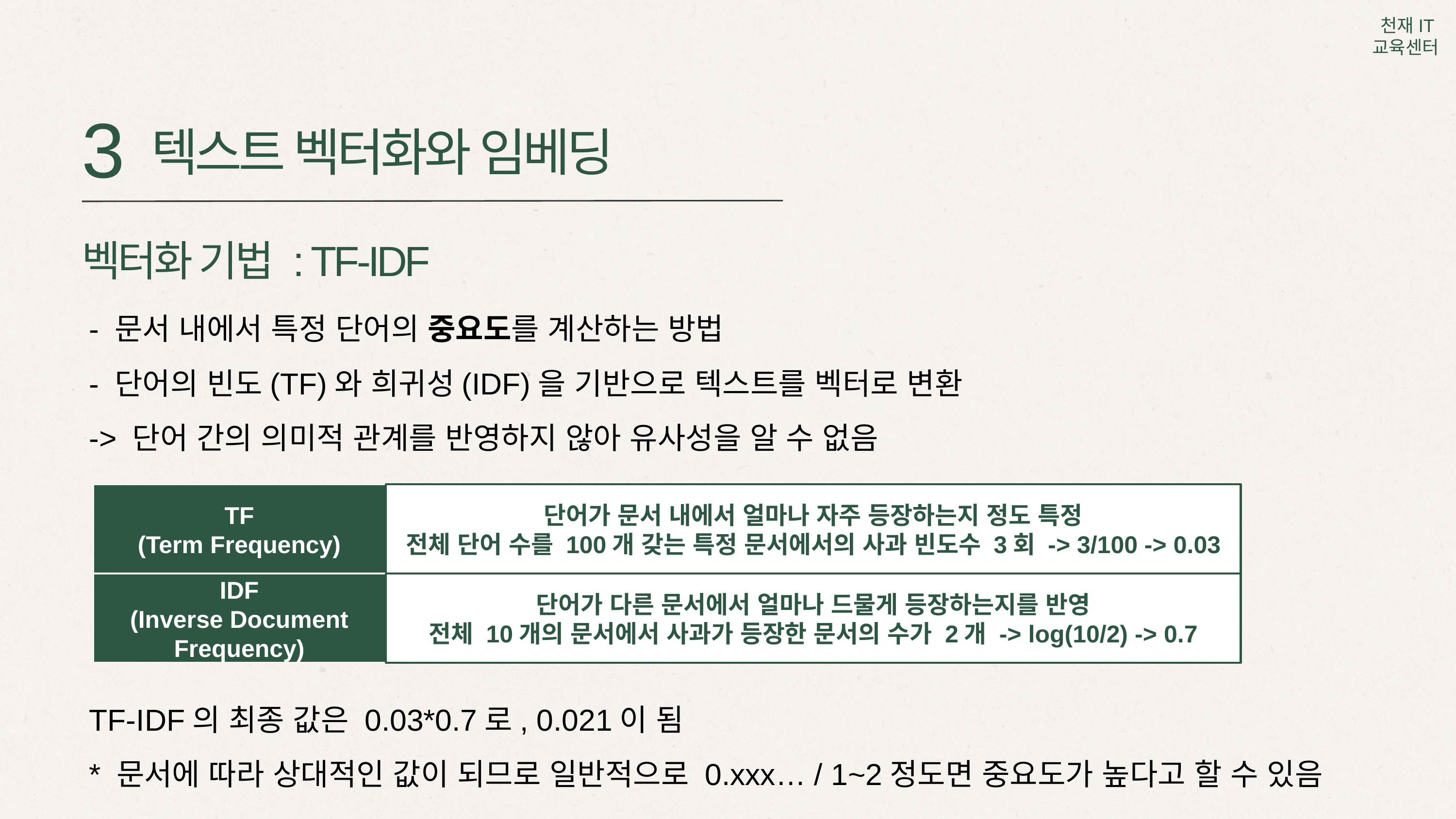

3
텍스트 벡터화와 임베딩

벡터화 기법 : TF-IDF
- 문서 내에서 특정 단어의 중요도를 계산하는 방법
- 단어의 빈도(TF)와 희귀성(IDF)을 기반으로 텍스트를 벡터로 변환
-> 단어 간의 의미적 관계를 반영하지 않아 유사성을 알 수 없음
TF
(Term Frequency)
단어가 문서 내에서 얼마나 자주 등장하는지 정도 특정
전체 단어 수를 100개 갖는 특정 문서에서의 사과 빈도수 3회 -> 3/100 -> 0.03
IDF
(Inverse Document Frequency)
단어가 다른 문서에서 얼마나 드물게 등장하는지를 반영
전체 10개의 문서에서 사과가 등장한 문서의 수가 2개 -> log(10/2) -> 0.7
TF-IDF의 최종 값은 0.03*0.7로, 0.021이 됨
* 문서에 따라 상대적인 값이 되므로 일반적으로 0.xxx… / 1~2정도면 중요도가 높다고 할 수 있음